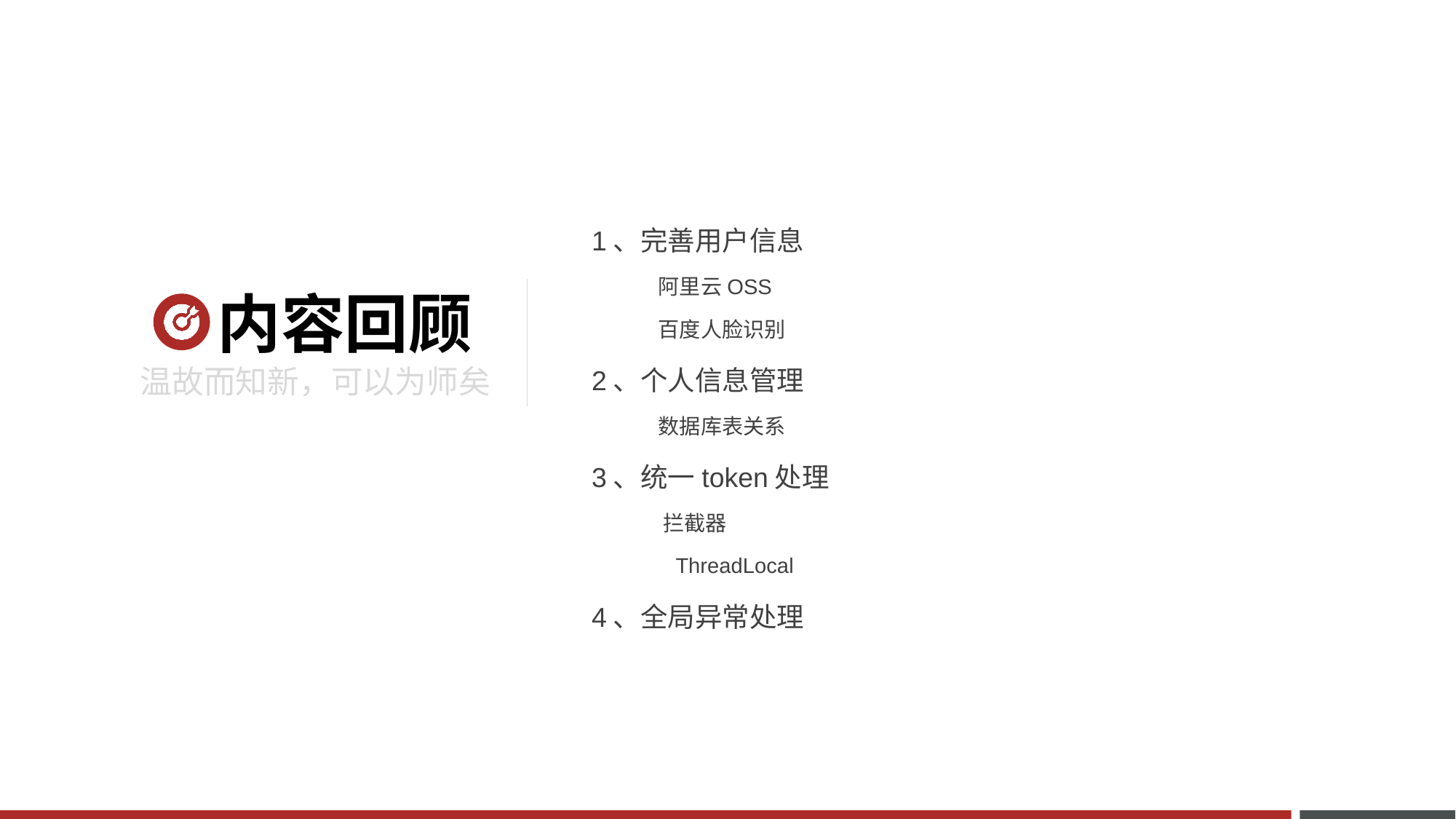

1、完善用户信息
             阿里云OSS
             百度人脸识别
2、个人信息管理
             数据库表关系
3、统一token处理
              拦截器
              ThreadLocal
4、全局异常处理